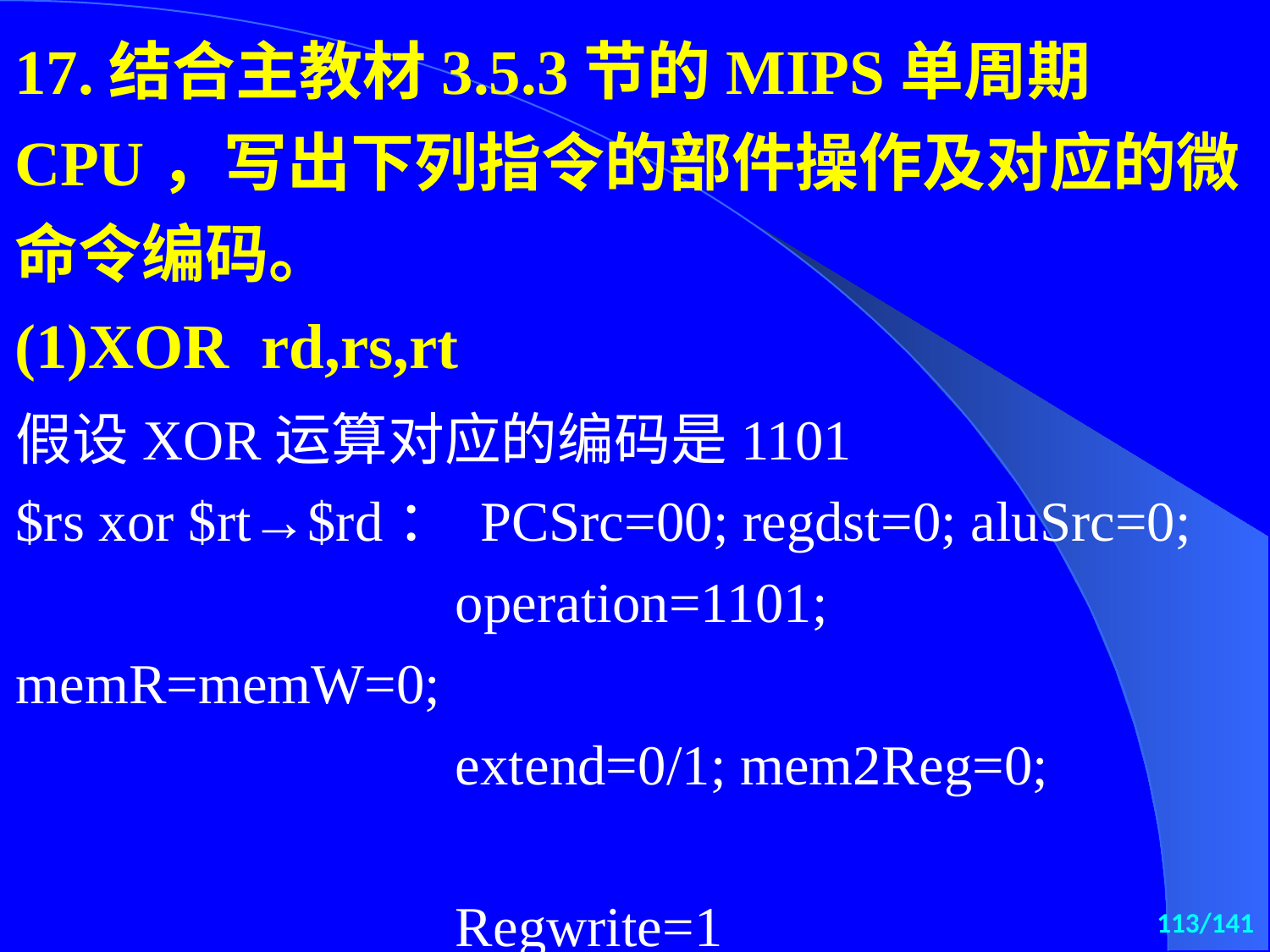

17.结合主教材3.5.3节的MIPS单周期CPU，写出下列指令的部件操作及对应的微命令编码。
(1)XOR  rd,rs,rt
假设XOR运算对应的编码是1101
$rs xor $rt→$rd： PCSrc=00; regdst=0; aluSrc=0;
                               operation=1101; memR=memW=0;
                               extend=0/1; mem2Reg=0;
                               Regwrite=1
113/141